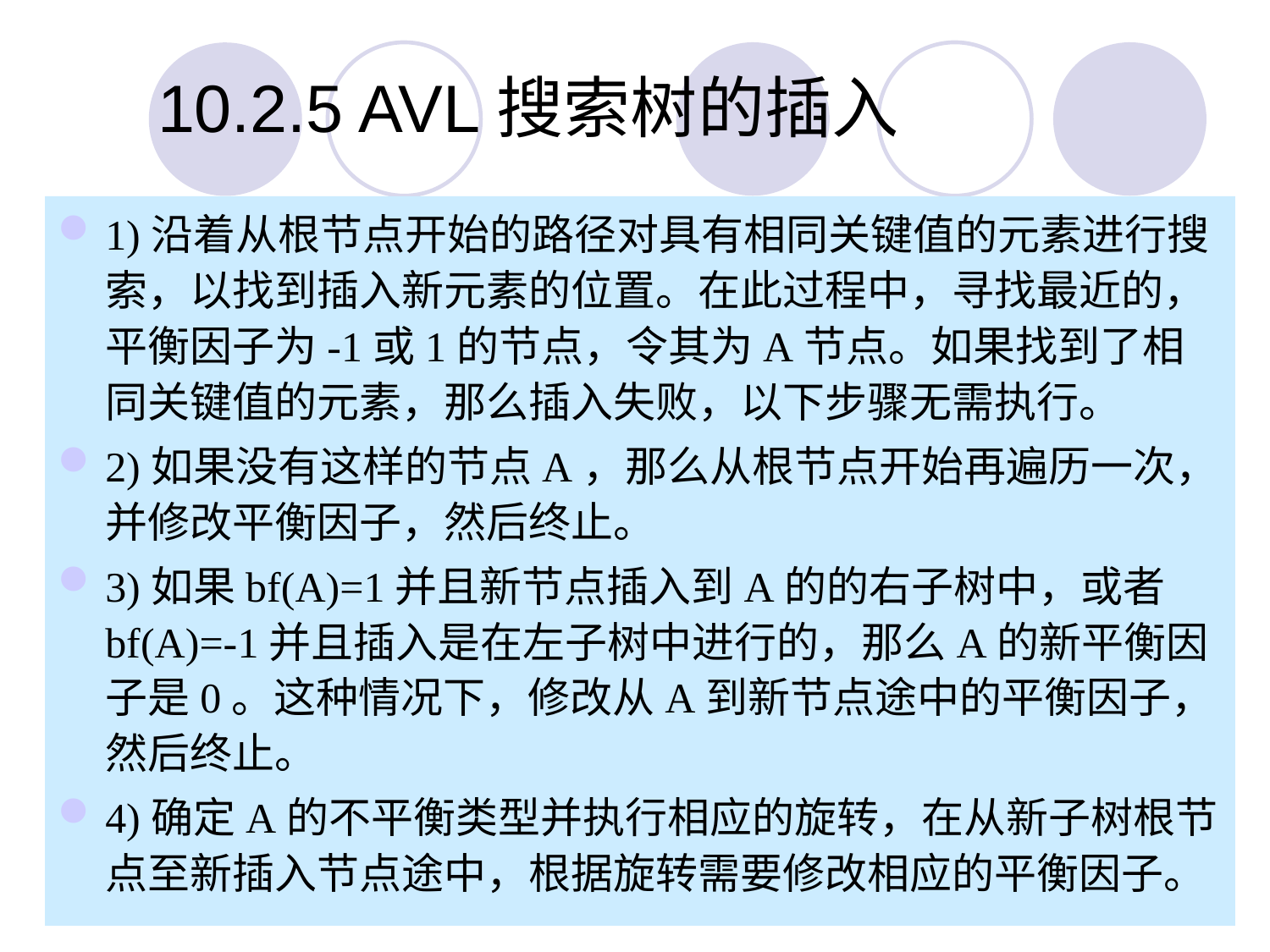

10.2.5 AVL搜索树的插入
30

1)沿着从根节点开始的路径对具有相同关键值的元素进行搜索，以找到插入新元素的位置。在此过程中，寻找最近的，平衡因子为-1或1的节点，令其为A节点。如果找到了相同关键值的元素，那么插入失败，以下步骤无需执行。
2)如果没有这样的节点A，那么从根节点开始再遍历一次，并修改平衡因子，然后终止。
3)如果bf(A)=1并且新节点插入到A的的右子树中，或者bf(A)=-1并且插入是在左子树中进行的，那么A的新平衡因子是0。这种情况下，修改从A到新节点途中的平衡因子，然后终止。
4)确定A的不平衡类型并执行相应的旋转，在从新子树根节点至新插入节点途中，根据旋转需要修改相应的平衡因子。